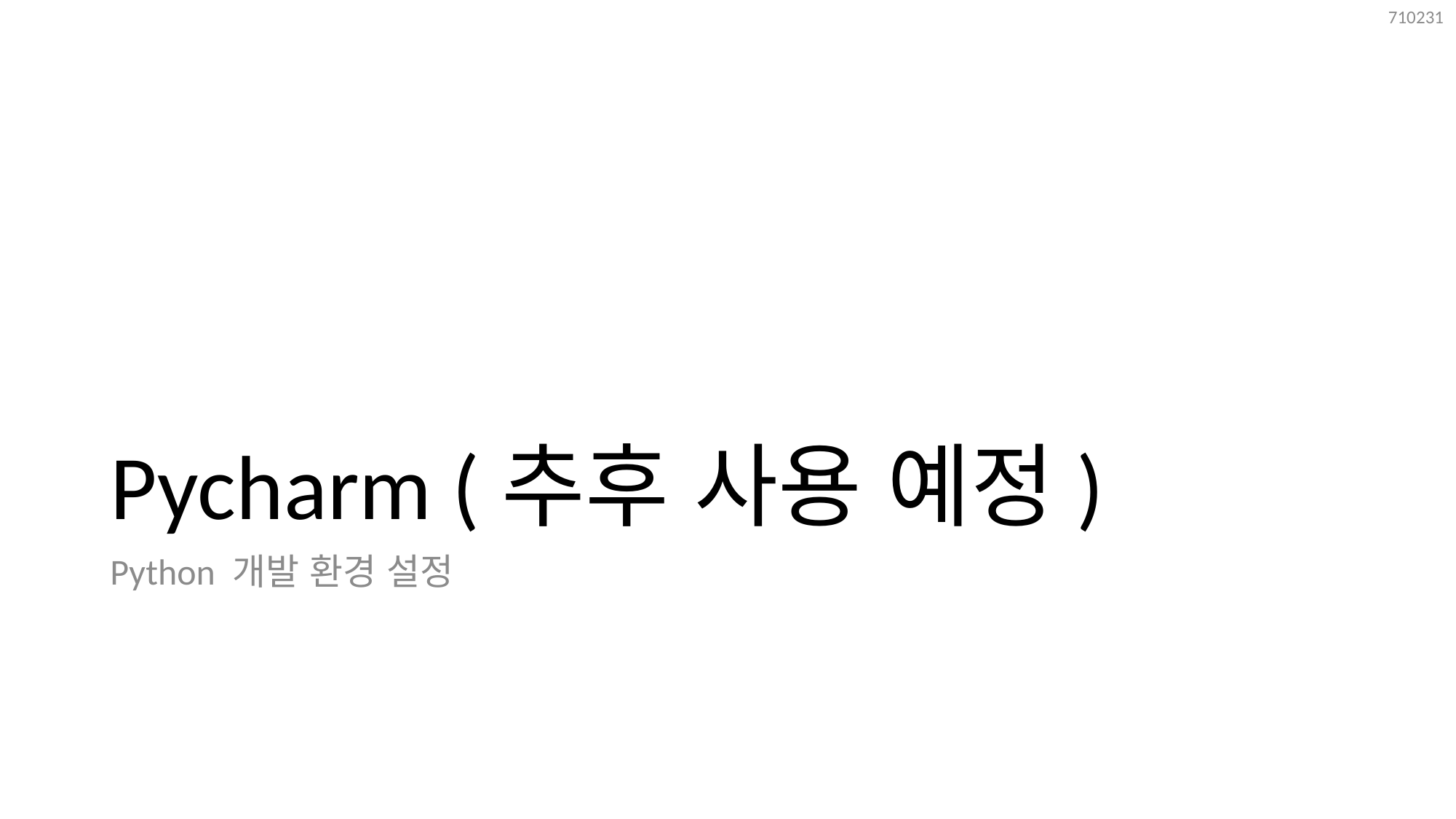

# Pycharm (추후 사용 예정)
Python 개발 환경 설정